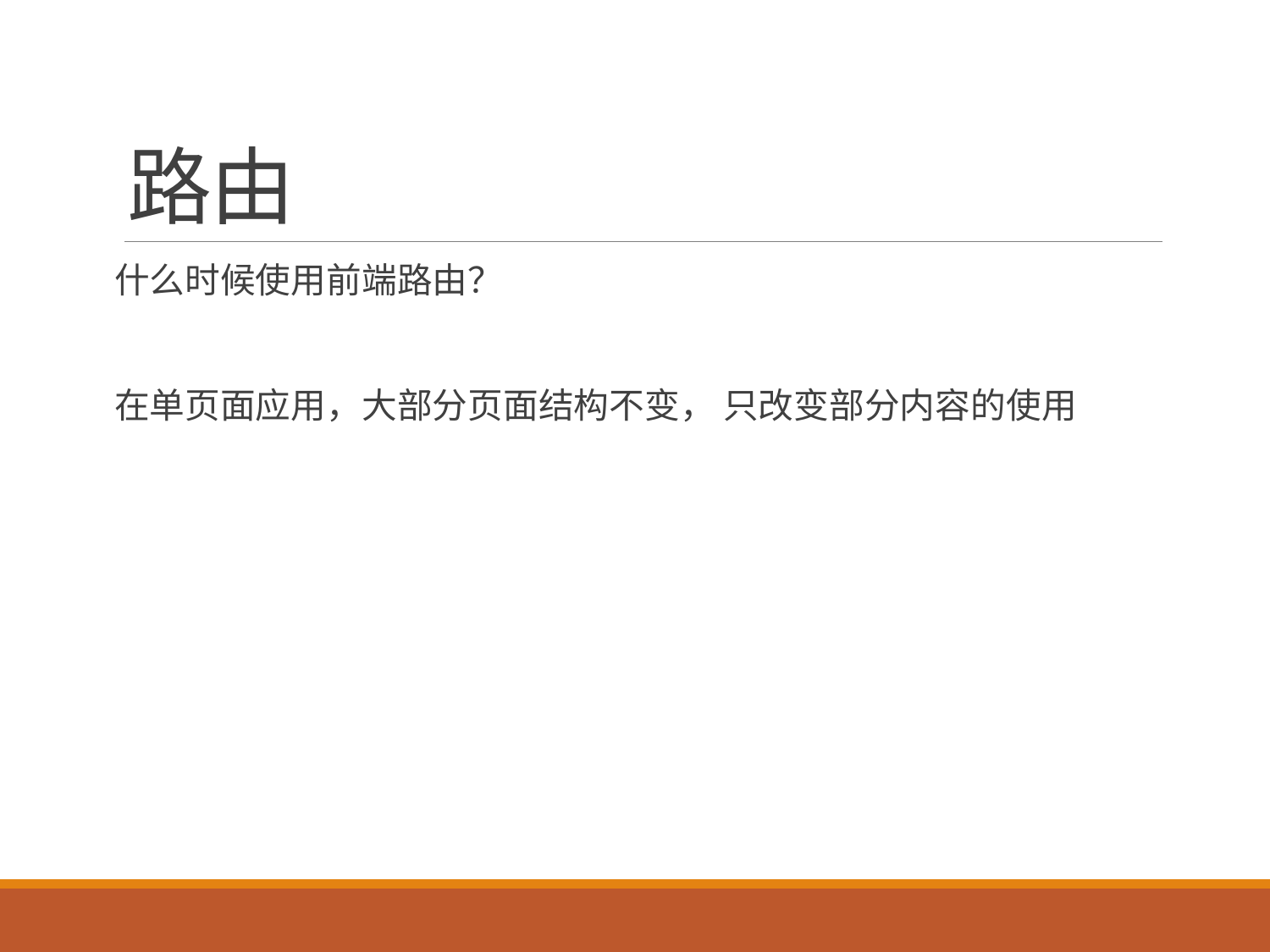

# 路由
什么时候使用前端路由？

在单页面应用，大部分页面结构不变， 只改变部分内容的使用